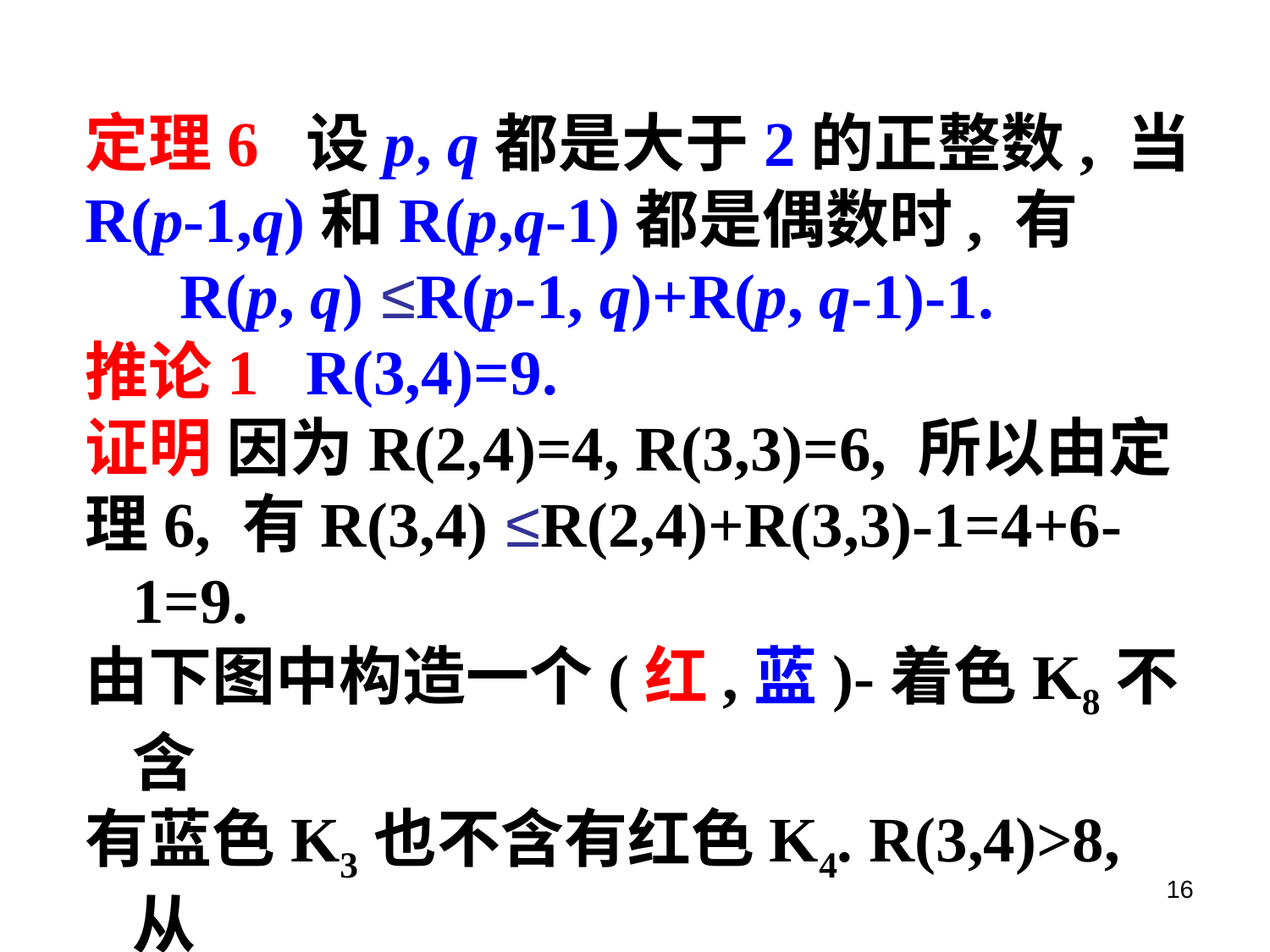

定理6  设p, q都是大于2的正整数, 当
R(p-1,q)和R(p,q-1)都是偶数时, 有
      R(p, q) ≤R(p-1, q)+R(p, q-1)-1.
推论1   R(3,4)=9.
证明 因为R(2,4)=4, R(3,3)=6, 所以由定
理6, 有R(3,4) ≤R(2,4)+R(3,3)-1=4+6-1=9.
由下图中构造一个(红,蓝)-着色K8不含
有蓝色K3也不含有红色K4. R(3,4)>8, 从
而可得R(3,4)=9.
16